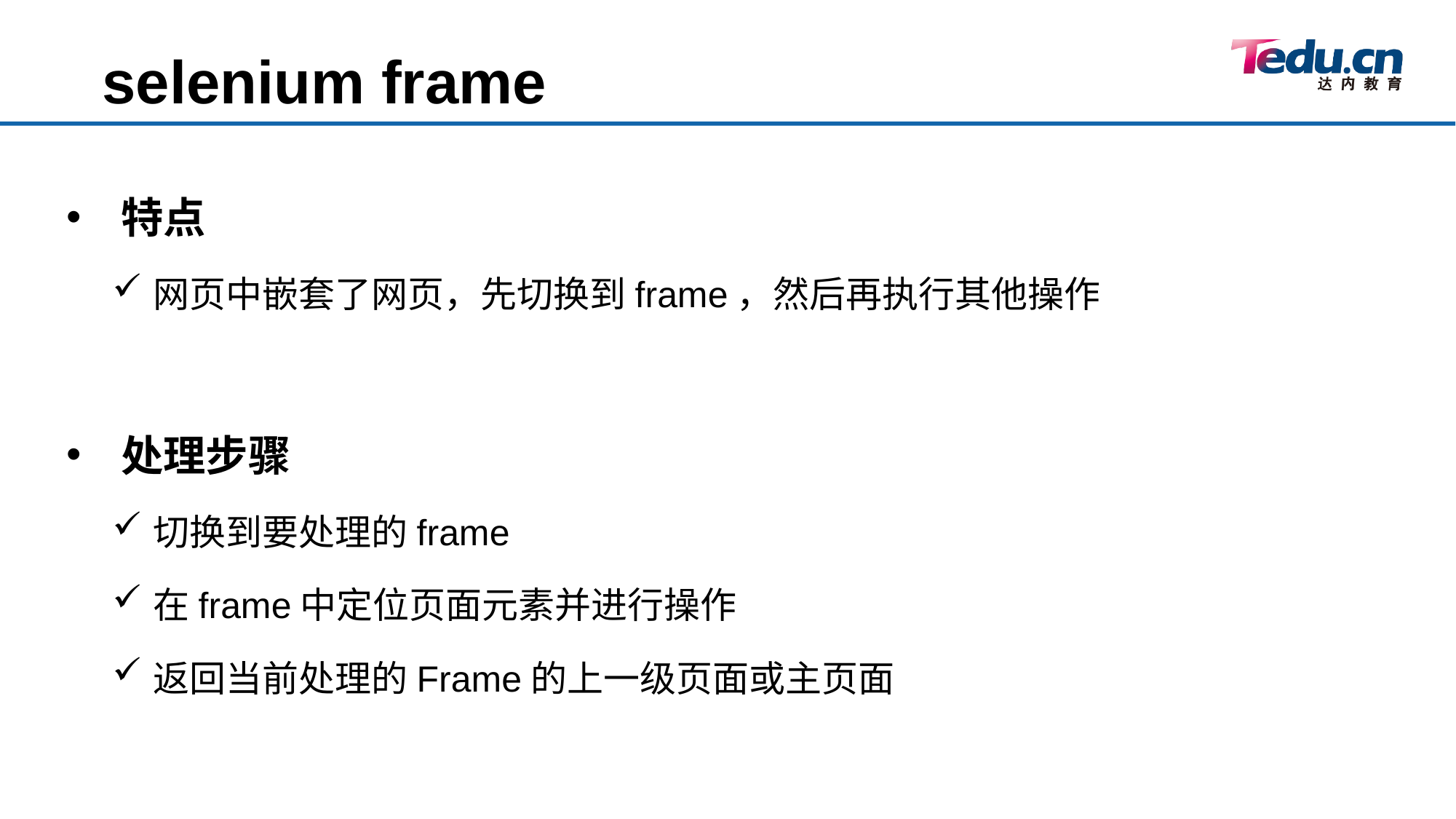

selenium frame
特点
网页中嵌套了网页，先切换到frame，然后再执行其他操作

处理步骤
切换到要处理的frame
在frame中定位页面元素并进行操作
返回当前处理的Frame的上一级页面或主页面